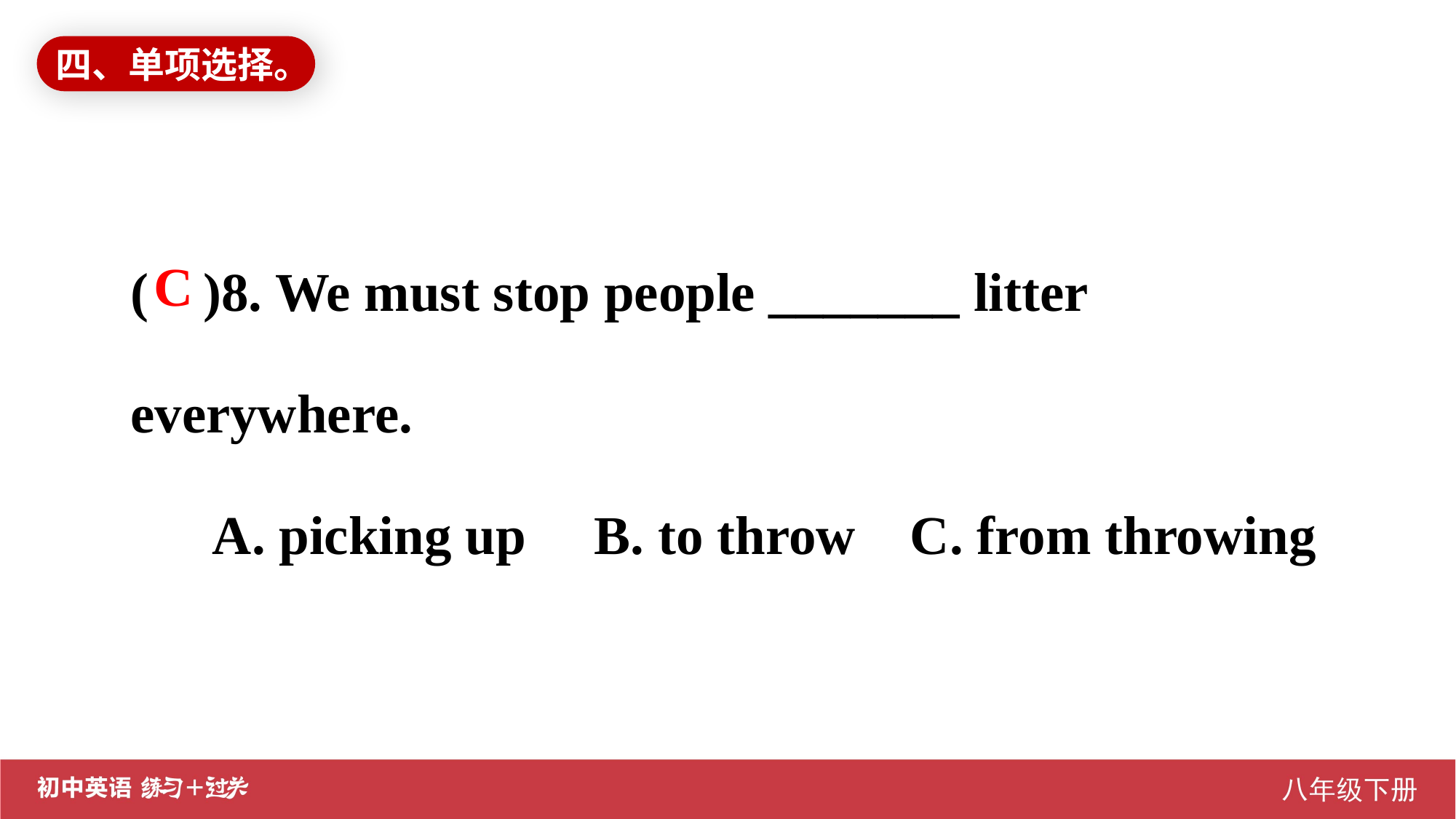

四、单项选择。
(    )8. We must stop people _______ litter everywhere.
      A. picking up     B. to throw    C. from throwing
C